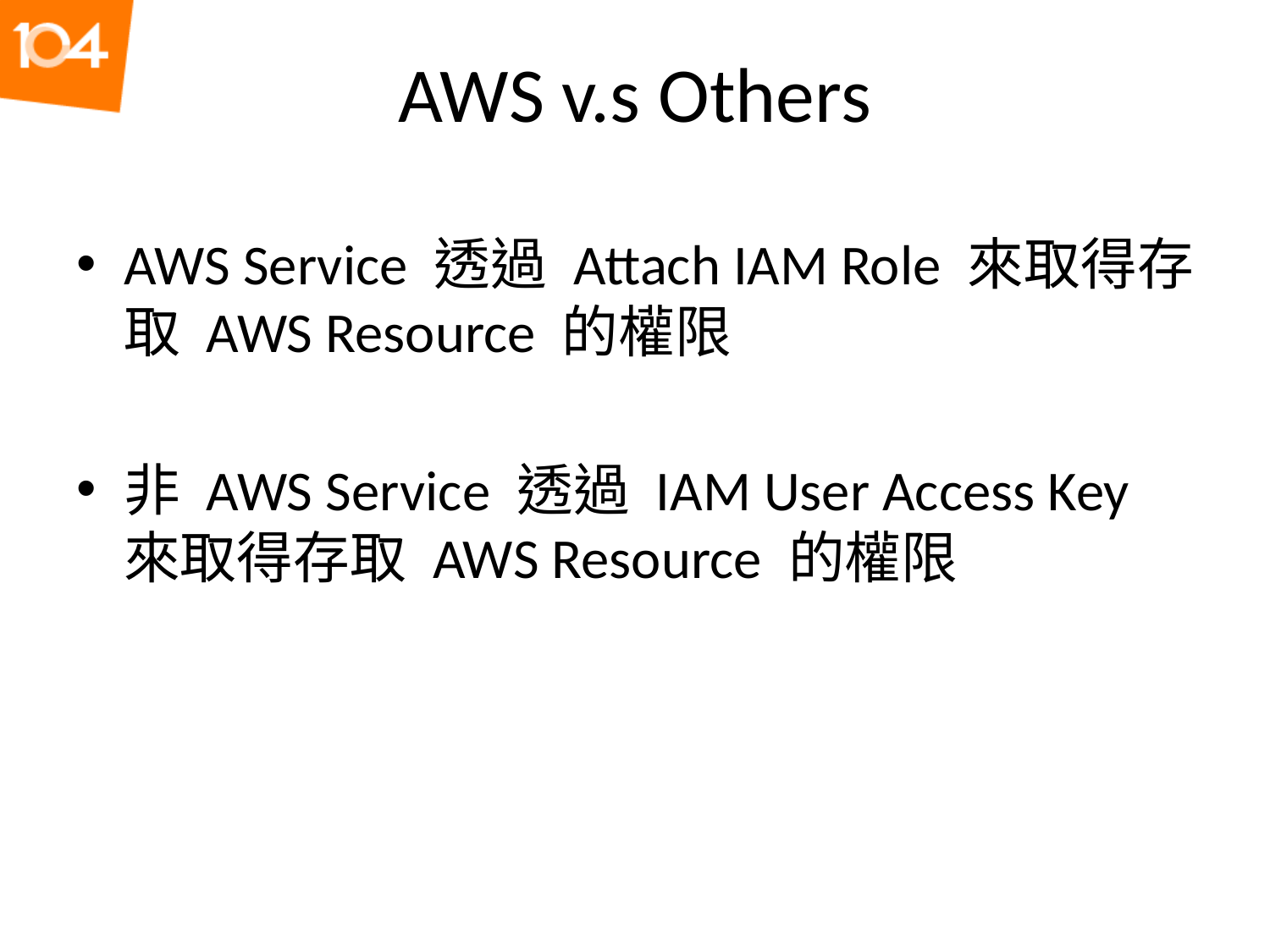

# AWS v.s Others
AWS Service 透過 Attach IAM Role 來取得存取 AWS Resource 的權限

非 AWS Service 透過 IAM User Access Key 來取得存取 AWS Resource 的權限